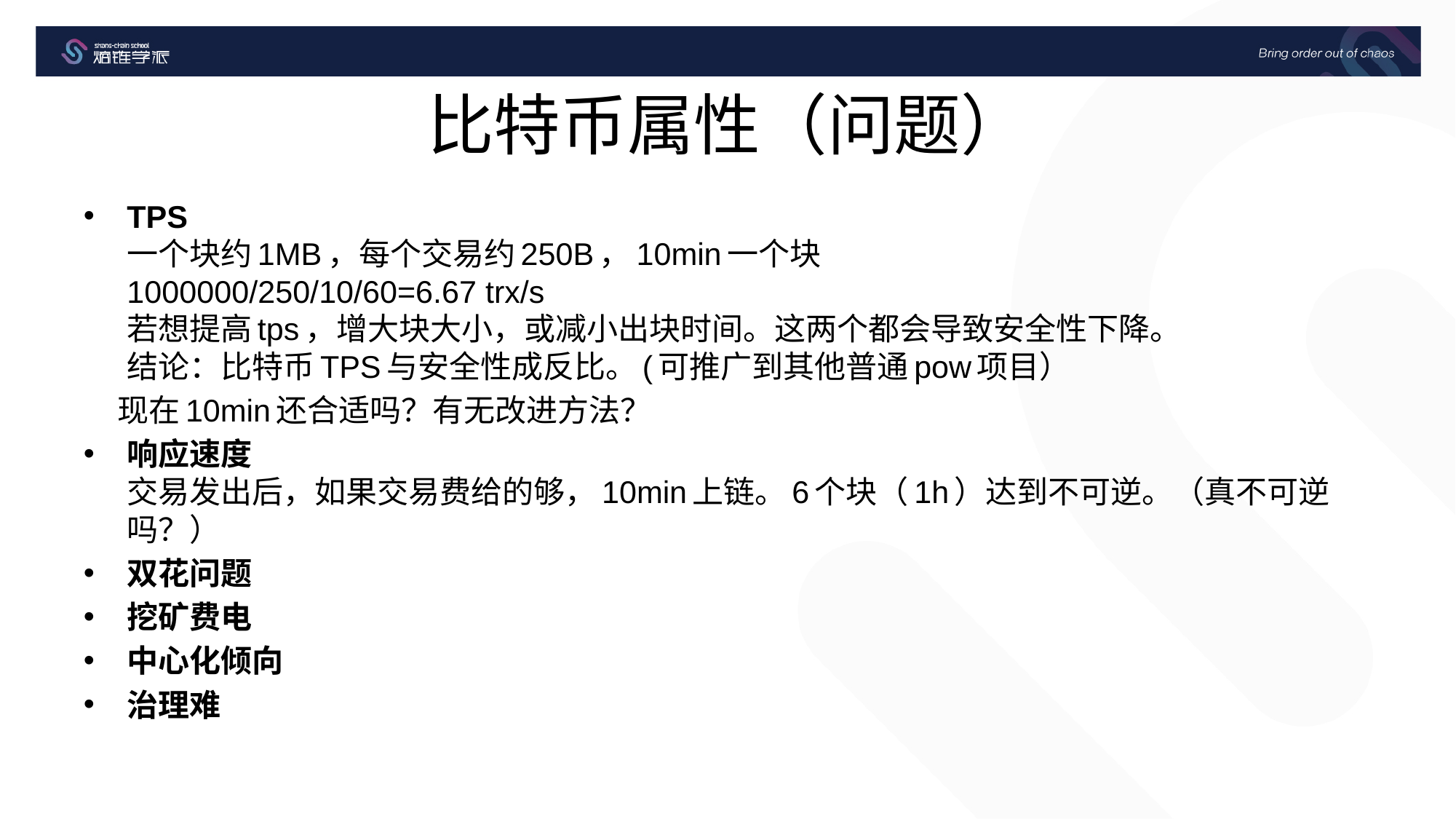

# 比特币属性（问题）
TPS
一个块约1MB，每个交易约250B，10min一个块
1000000/250/10/60=6.67 trx/s
若想提高tps，增大块大小，或减小出块时间。这两个都会导致安全性下降。
结论：比特币TPS与安全性成反比。(可推广到其他普通pow项目）
    现在10min还合适吗？有无改进方法？
响应速度
交易发出后，如果交易费给的够，10min上链。6个块（1h）达到不可逆。（真不可逆吗？）
双花问题
挖矿费电
中心化倾向
治理难